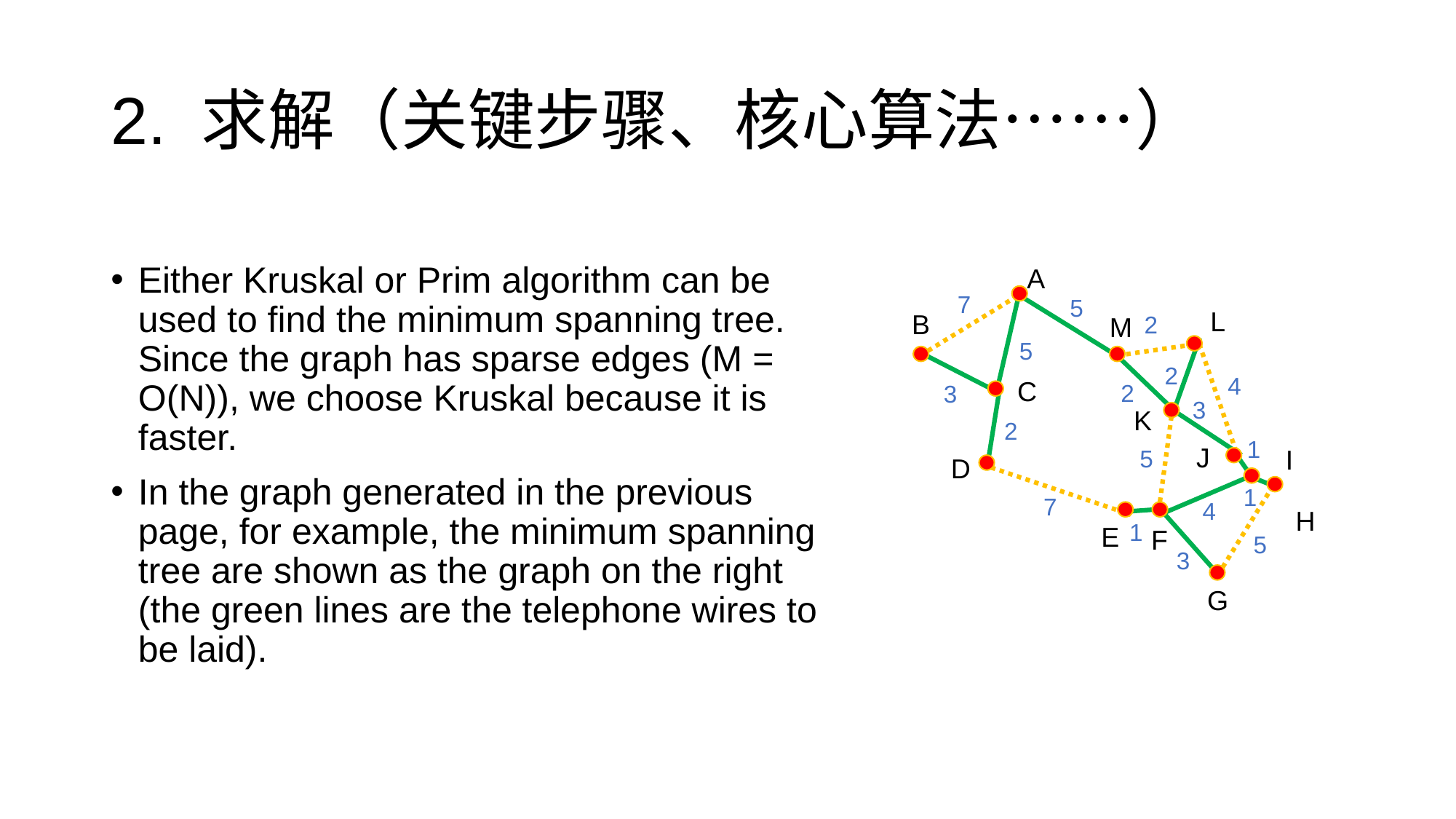

# 2. 求解（关键步骤、核心算法……）
Either Kruskal or Prim algorithm can be used to find the minimum spanning tree. Since the graph has sparse edges (M = O(N)), we choose Kruskal because it is faster.
In the graph generated in the previous page, for example, the minimum spanning tree are shown as the graph on the right (the green lines are the telephone wires to be laid).
A
7

5
L
B
2
M
5

2
4
C
2
3

3
K

2
1
J
5
D

1

7
4

1
E
F
5
3

G
I
H